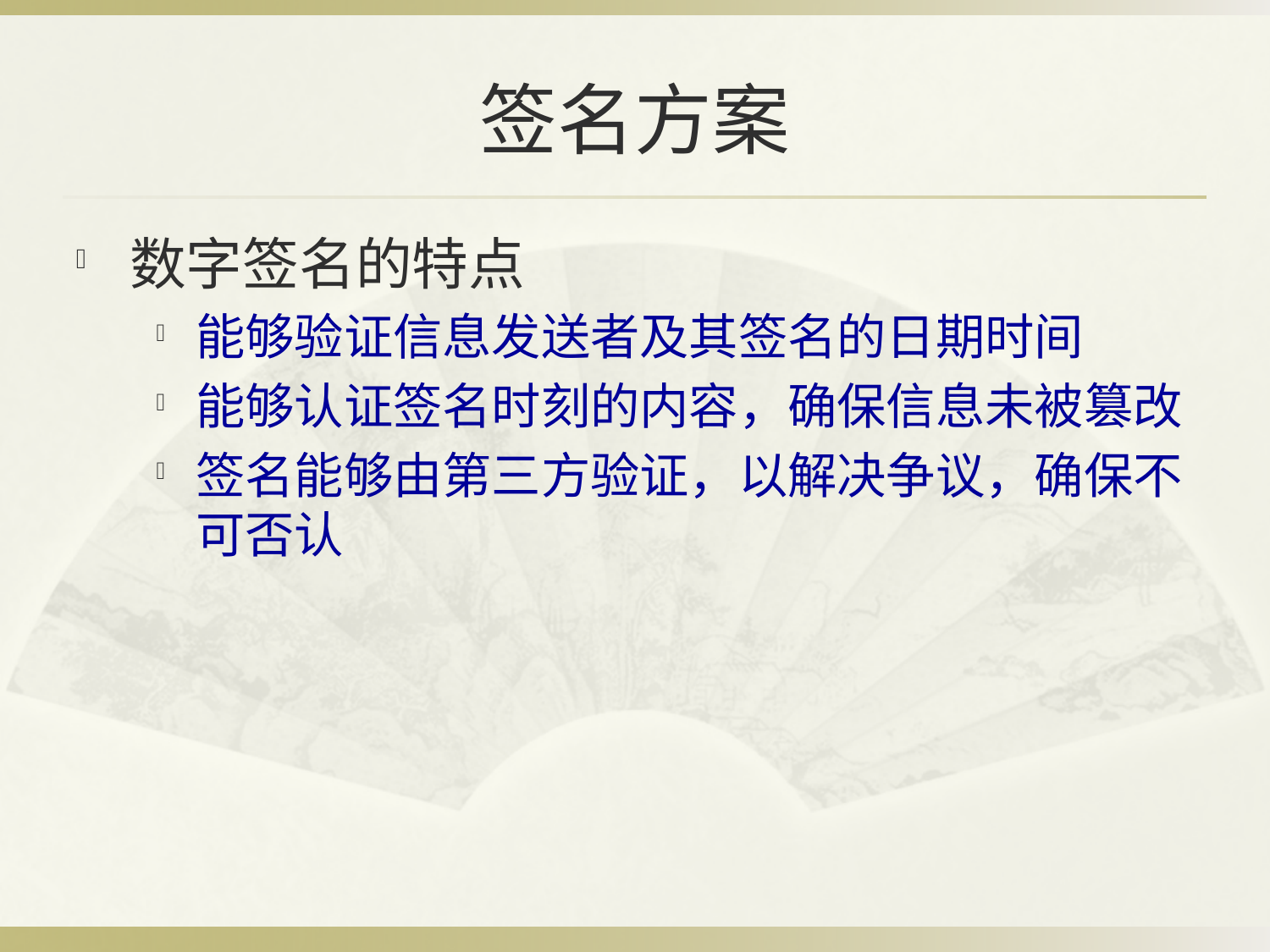

# 签名方案
数字签名的特点
能够验证信息发送者及其签名的日期时间
能够认证签名时刻的内容，确保信息未被篡改
签名能够由第三方验证，以解决争议，确保不可否认